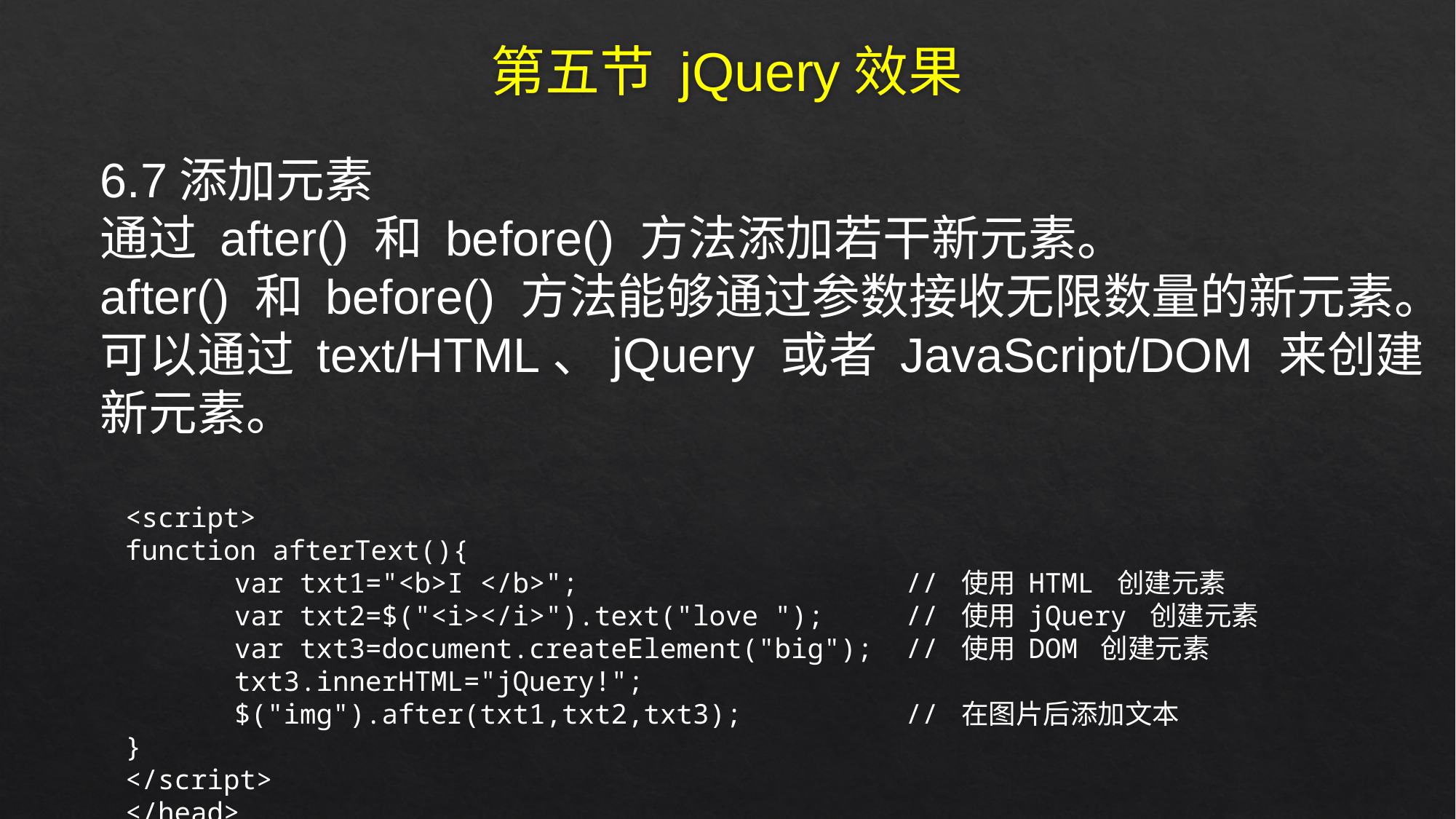

# 第五节 jQuery效果
6.7添加元素
通过 after() 和 before() 方法添加若干新元素。
after() 和 before() 方法能够通过参数接收无限数量的新元素。
可以通过 text/HTML、jQuery 或者 JavaScript/DOM 来创建
新元素。

<script>
function afterText(){
	var txt1="<b>I </b>";                    // 使用 HTML 创建元素
	var txt2=$("<i></i>").text("love ");     // 使用 jQuery 创建元素
	var txt3=document.createElement("big");  // 使用 DOM 创建元素
	txt3.innerHTML="jQuery!";
	$("img").after(txt1,txt2,txt3);          // 在图片后添加文本
}
</script>
</head>
<body>

<img src="/images/logo2.png" >
<br><br>
<button onclick="afterText()">之后插入</button>

</body>